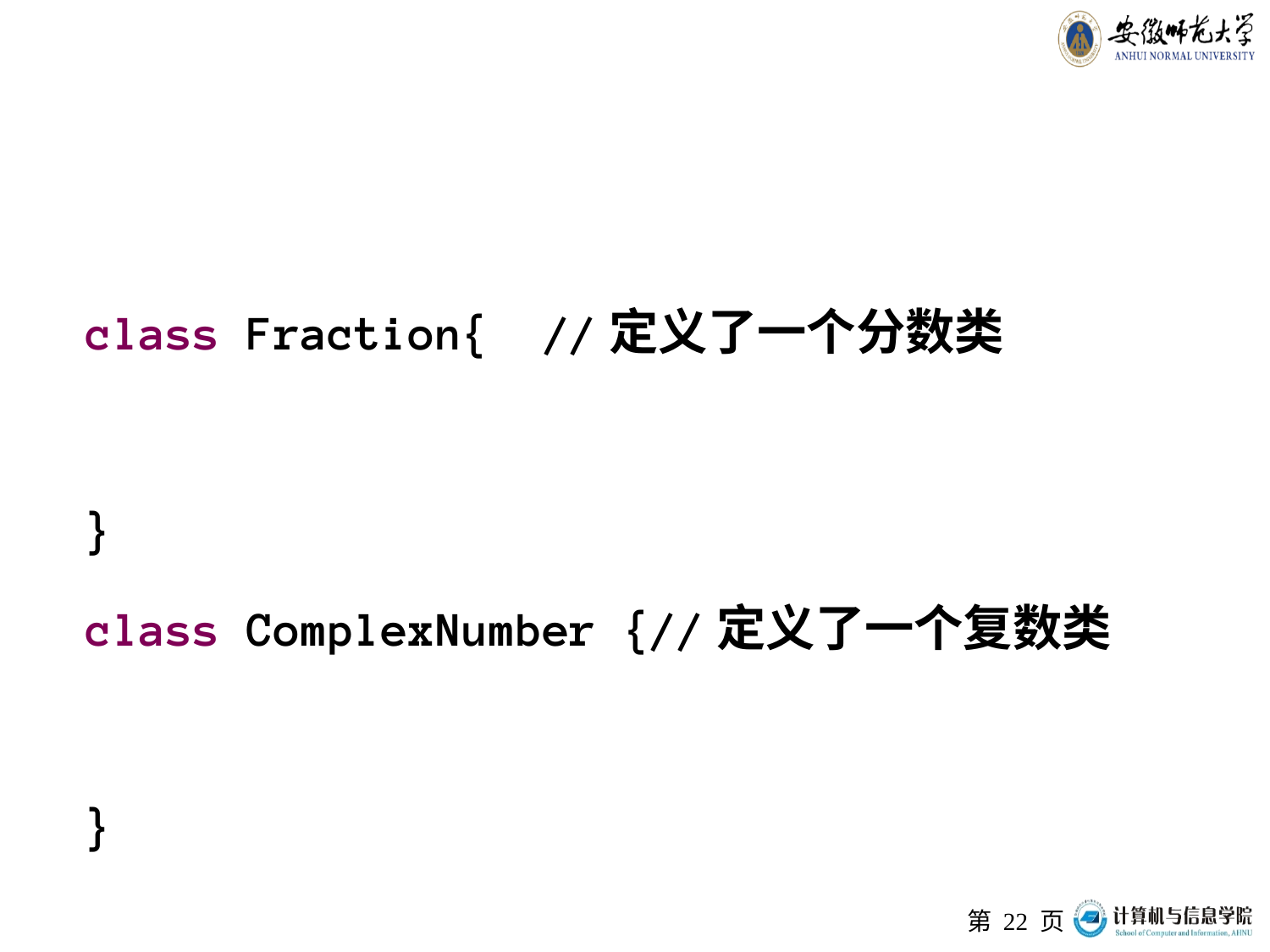

#
class Fraction{  //定义了一个分数类

}
class ComplexNumber {//定义了一个复数类

}

第 22 页